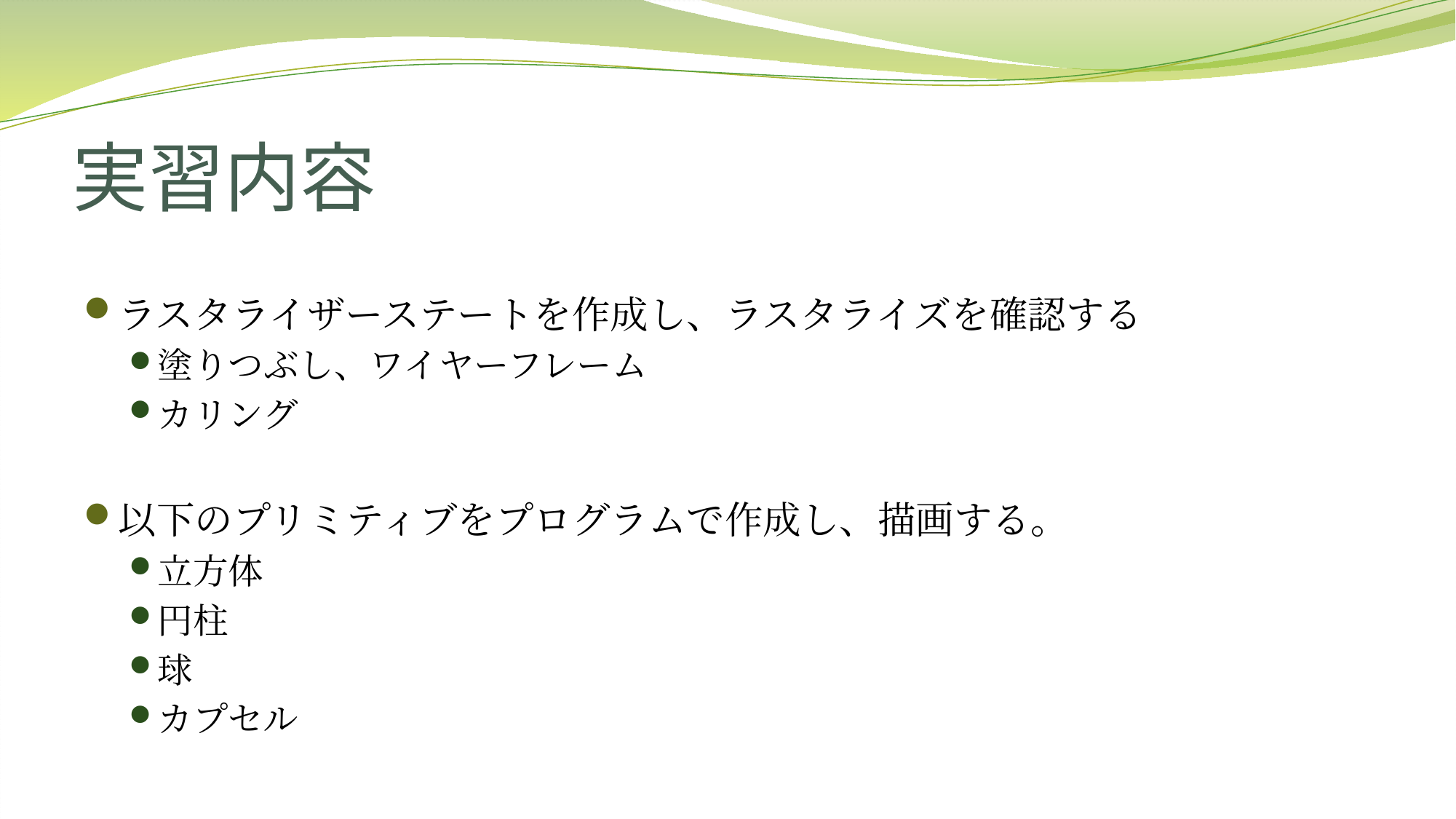

# 実習内容

ラスタライザーステートを作成し、ラスタライズを確認する
塗りつぶし、ワイヤーフレーム
カリング

以下のプリミティブをプログラムで作成し、描画する。
立方体
円柱
球
カプセル